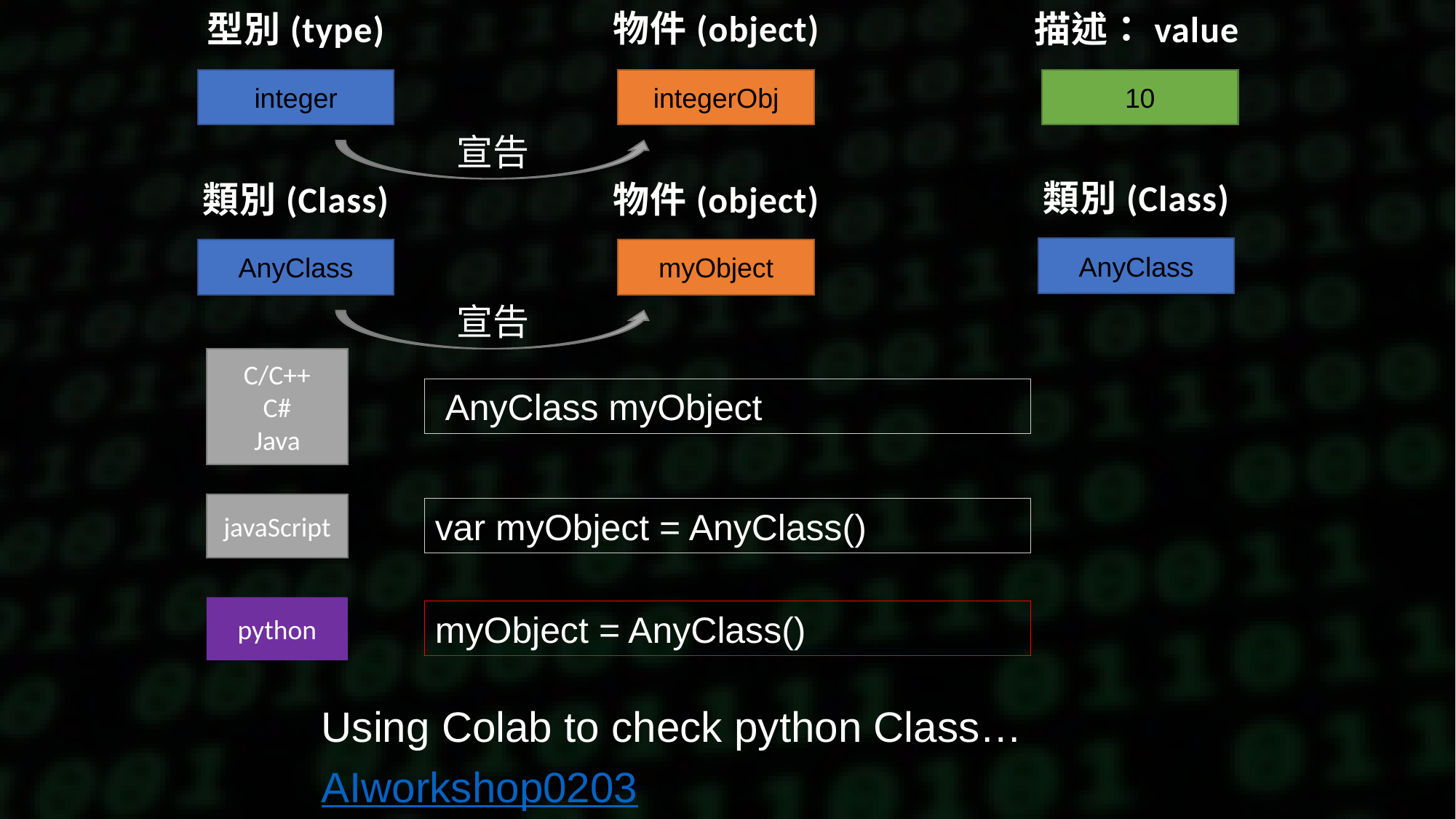

物件(object)
型別(type)
描述：value
10
integer
integerObj
宣告

類別(Class)
類別(Class)
物件(object)
AnyClass
AnyClass
myObject
宣告

C/C++
C#
Java
 AnyClass myObject
javaScript
var myObject = AnyClass()
python
myObject = AnyClass()
Using Colab to check python Class…
AIworkshop0203